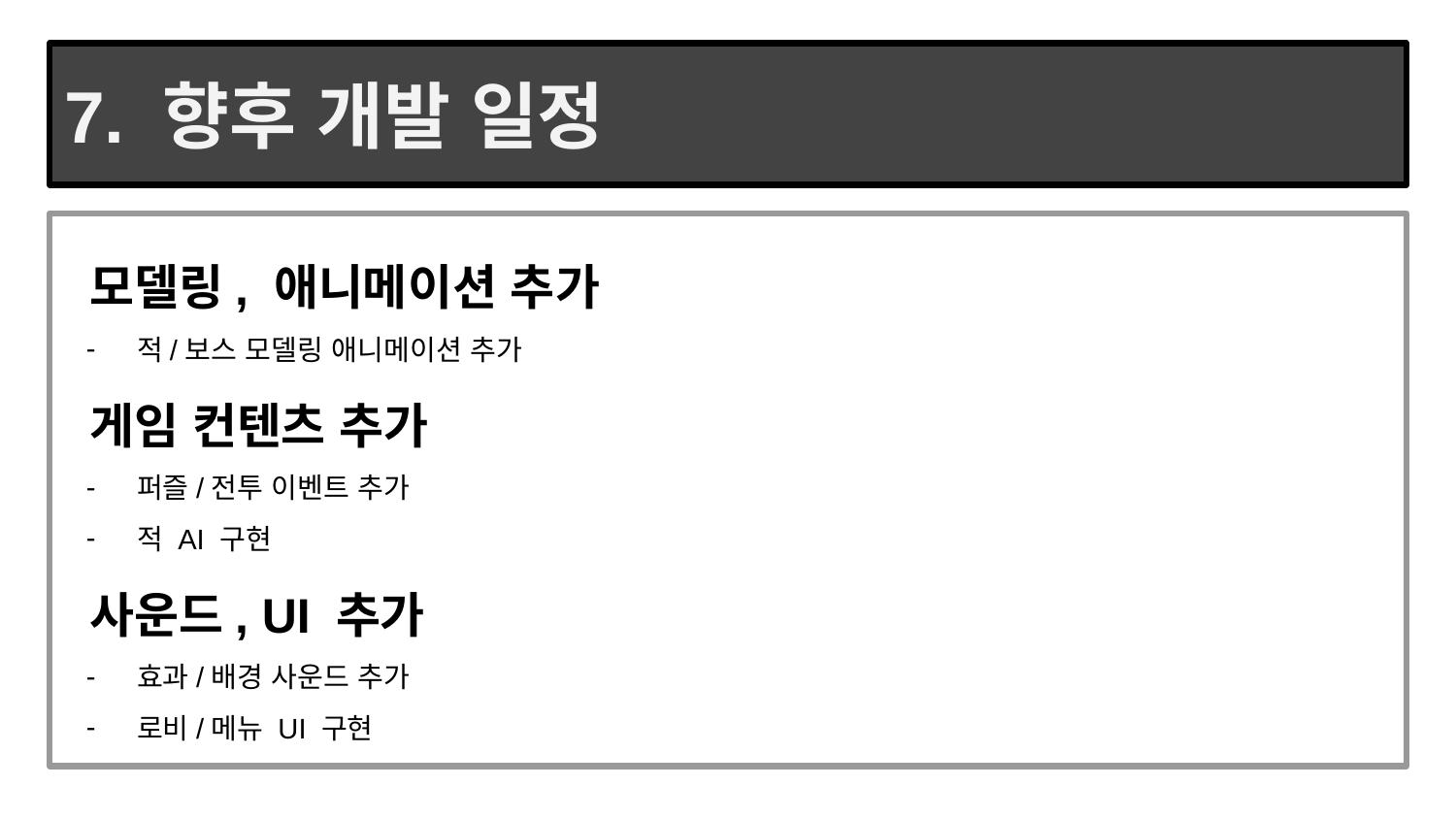

# 7. 향후 개발 일정
 모델링, 애니메이션 추가
적/보스 모델링 애니메이션 추가
 게임 컨텐츠 추가
퍼즐/전투 이벤트 추가
적 AI 구현
 사운드, UI 추가
효과/배경 사운드 추가
로비/메뉴 UI 구현